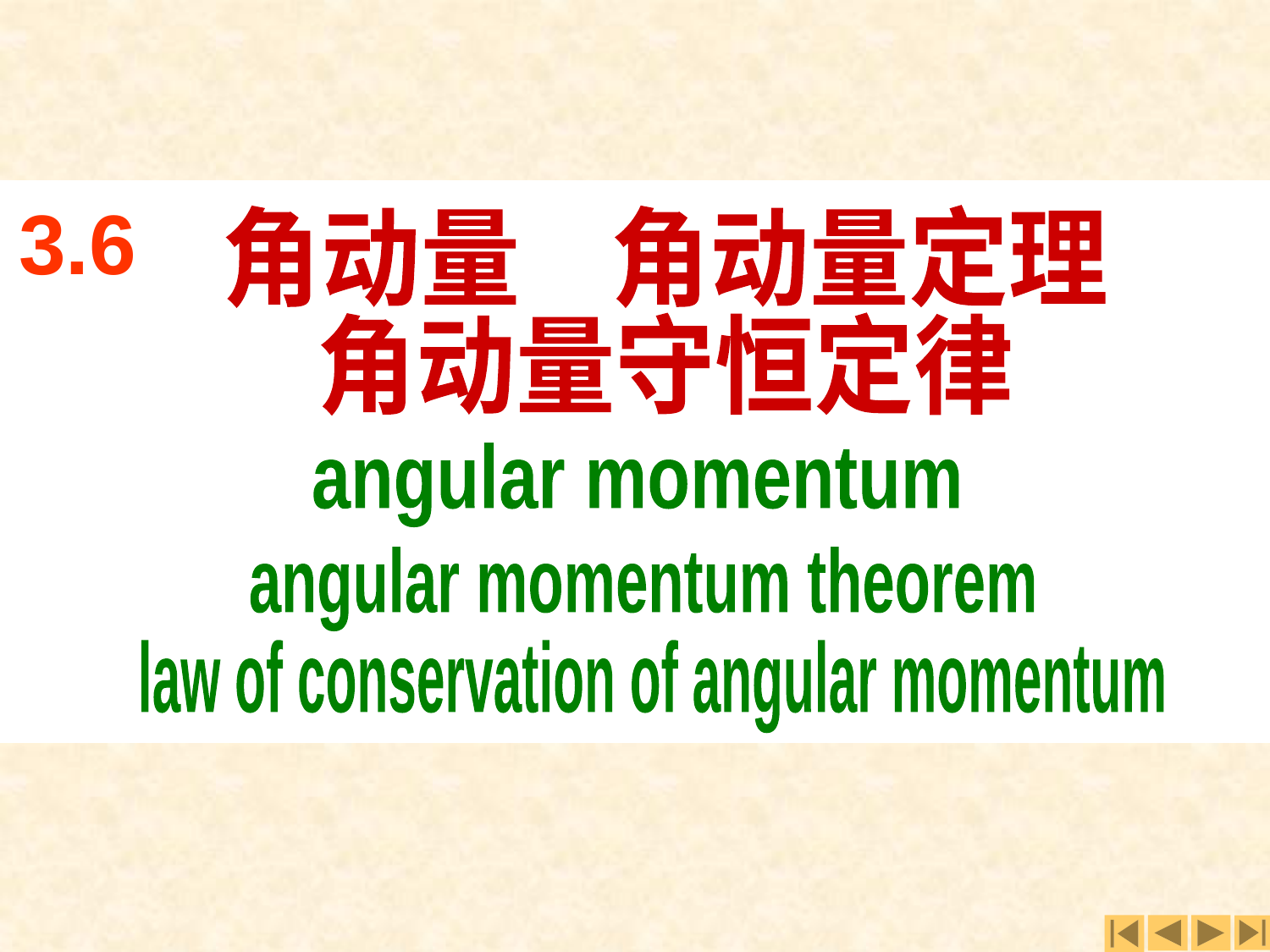

角动量    角动量定理
角动量守恒定律
angular momentum
law of conservation of angular momentum

第四节
3.6
angular momentum theorem